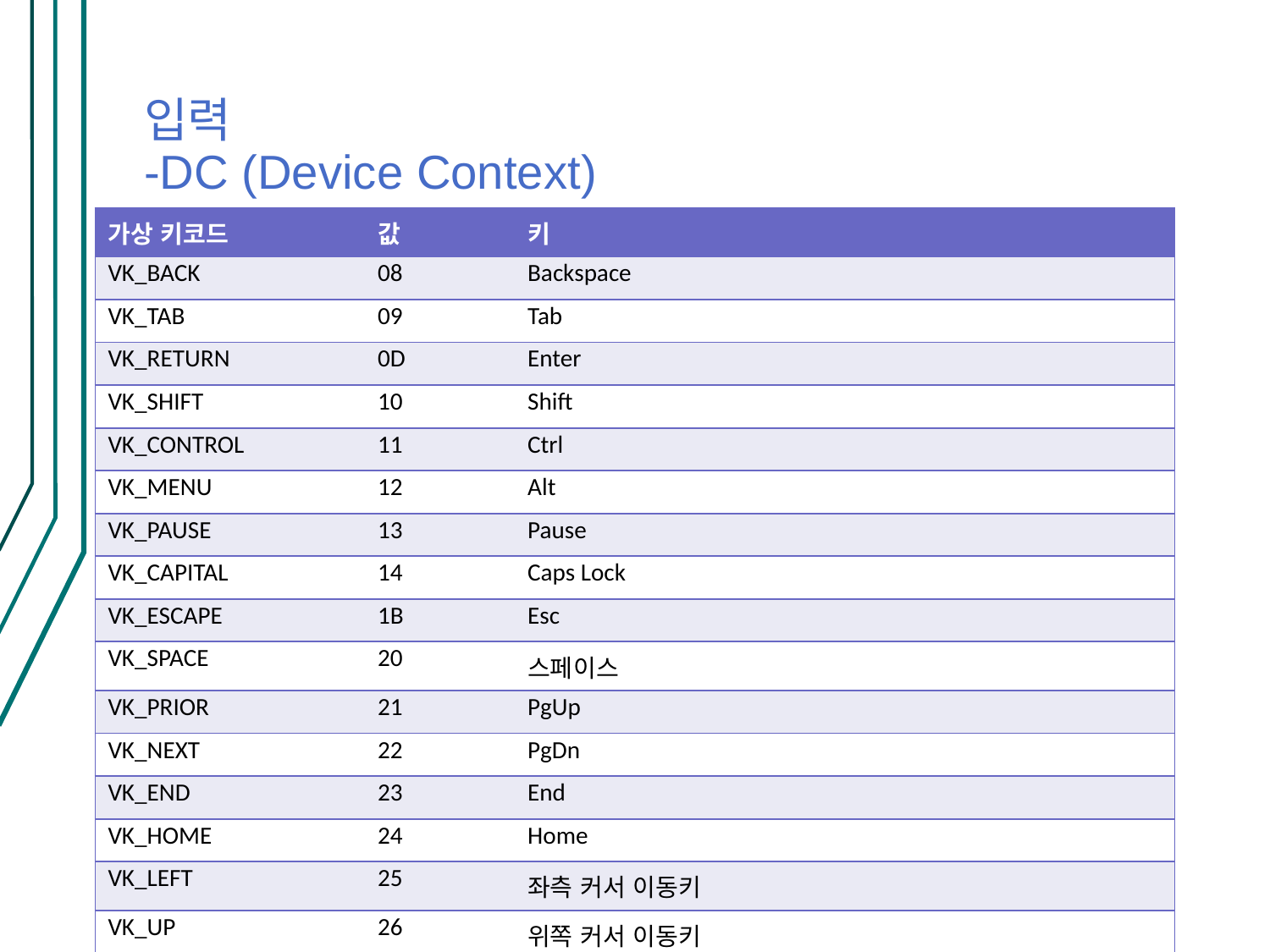

# 입력 -DC (Device Context)
| 가상 키코드 | 값 | 키 |
| --- | --- | --- |
| VK\_BACK | 08 | Backspace |
| VK\_TAB | 09 | Tab |
| VK\_RETURN | 0D | Enter |
| VK\_SHIFT | 10 | Shift |
| VK\_CONTROL | 11 | Ctrl |
| VK\_MENU | 12 | Alt |
| VK\_PAUSE | 13 | Pause |
| VK\_CAPITAL | 14 | Caps Lock |
| VK\_ESCAPE | 1B | Esc |
| VK\_SPACE | 20 | 스페이스 |
| VK\_PRIOR | 21 | PgUp |
| VK\_NEXT | 22 | PgDn |
| VK\_END | 23 | End |
| VK\_HOME | 24 | Home |
| VK\_LEFT | 25 | 좌측 커서 이동키 |
| VK\_UP | 26 | 위쪽 커서 이동키 |